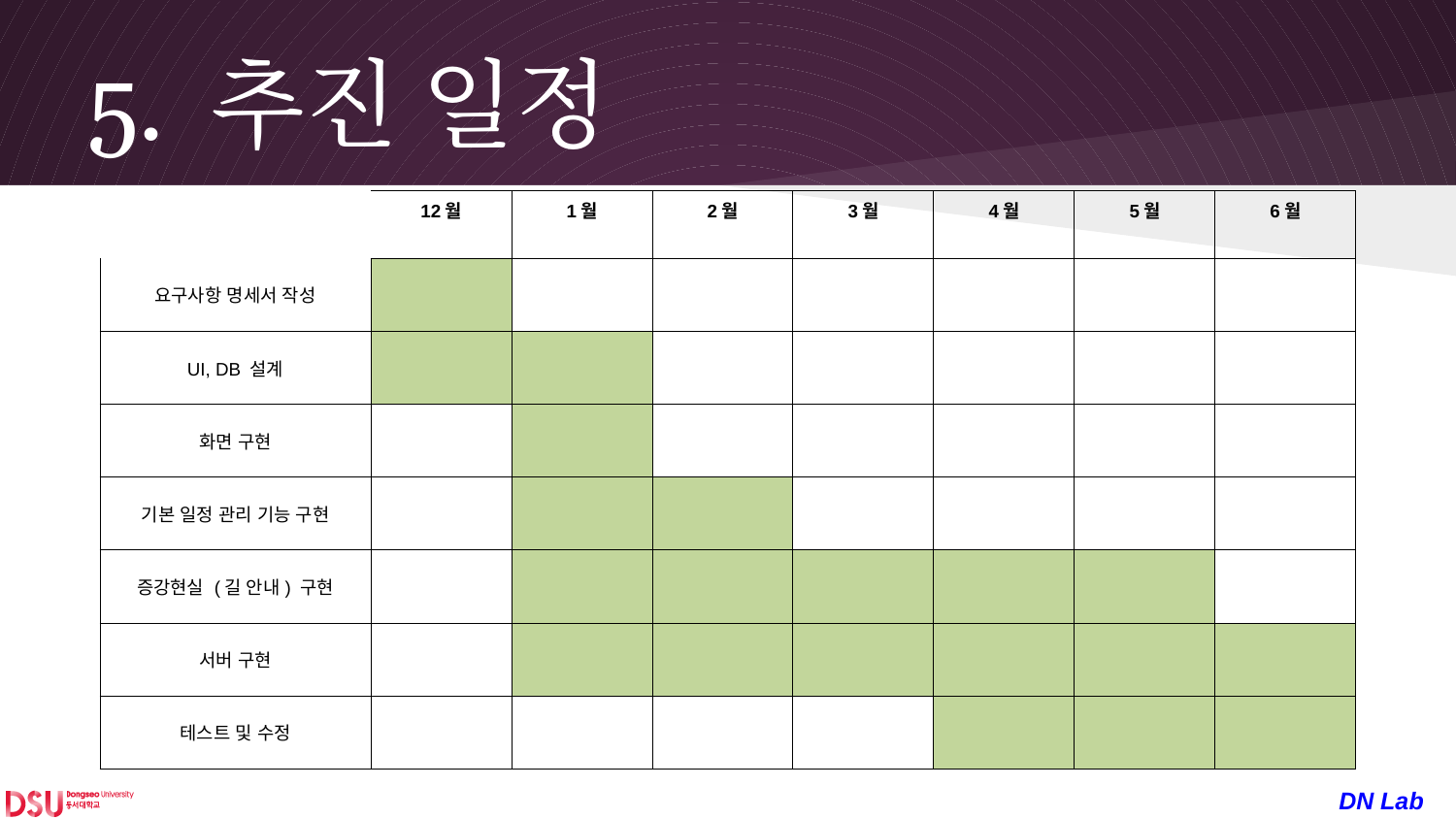

# 5. 추진 일정
|  | 12월 | 1월 | 2월 | 3월 | 4월 | 5월 | 6월 |
| --- | --- | --- | --- | --- | --- | --- | --- |
| 요구사항 명세서 작성 |  |  |  |  |  |  |  |
| UI, DB 설계 |  |  |  |  |  |  |  |
| 화면 구현 |  |  |  |  |  |  |  |
| 기본 일정 관리 기능 구현 |  |  |  |  |  |  |  |
| 증강현실 (길 안내) 구현 |  |  |  |  |  |  |  |
| 서버 구현 |  |  |  |  |  |  |  |
| 테스트 및 수정 |  |  |  |  |  |  |  |